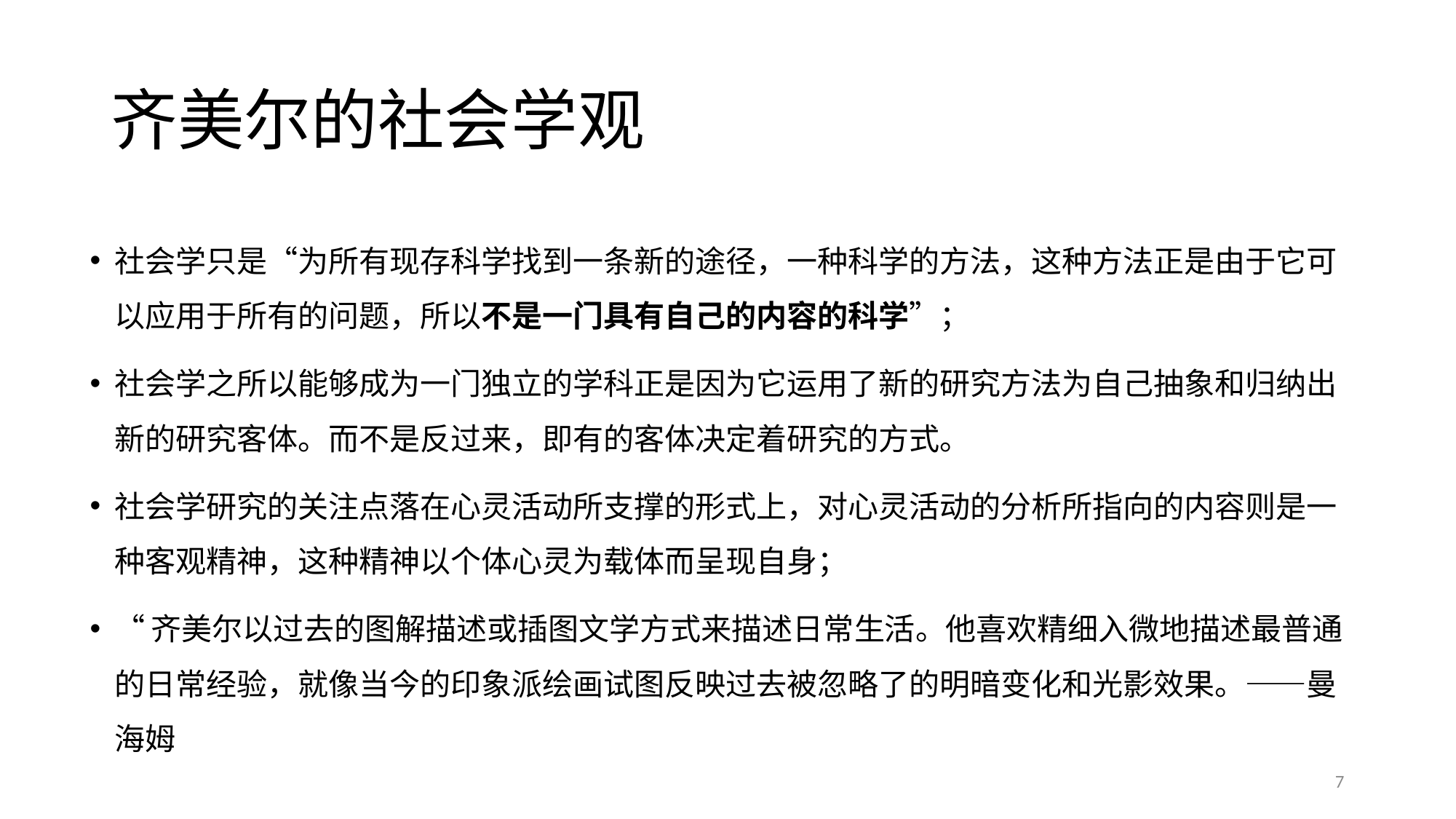

# 齐美尔的社会学观
社会学只是“为所有现存科学找到一条新的途径，一种科学的方法，这种方法正是由于它可以应用于所有的问题，所以不是一门具有自己的内容的科学”；
社会学之所以能够成为一门独立的学科正是因为它运用了新的研究方法为自己抽象和归纳出新的研究客体。而不是反过来，即有的客体决定着研究的方式。
社会学研究的关注点落在心灵活动所支撑的形式上，对心灵活动的分析所指向的内容则是一种客观精神，这种精神以个体心灵为载体而呈现自身；
“齐美尔以过去的图解描述或插图文学方式来描述日常生活。他喜欢精细入微地描述最普通的日常经验，就像当今的印象派绘画试图反映过去被忽略了的明暗变化和光影效果。——曼海姆

7